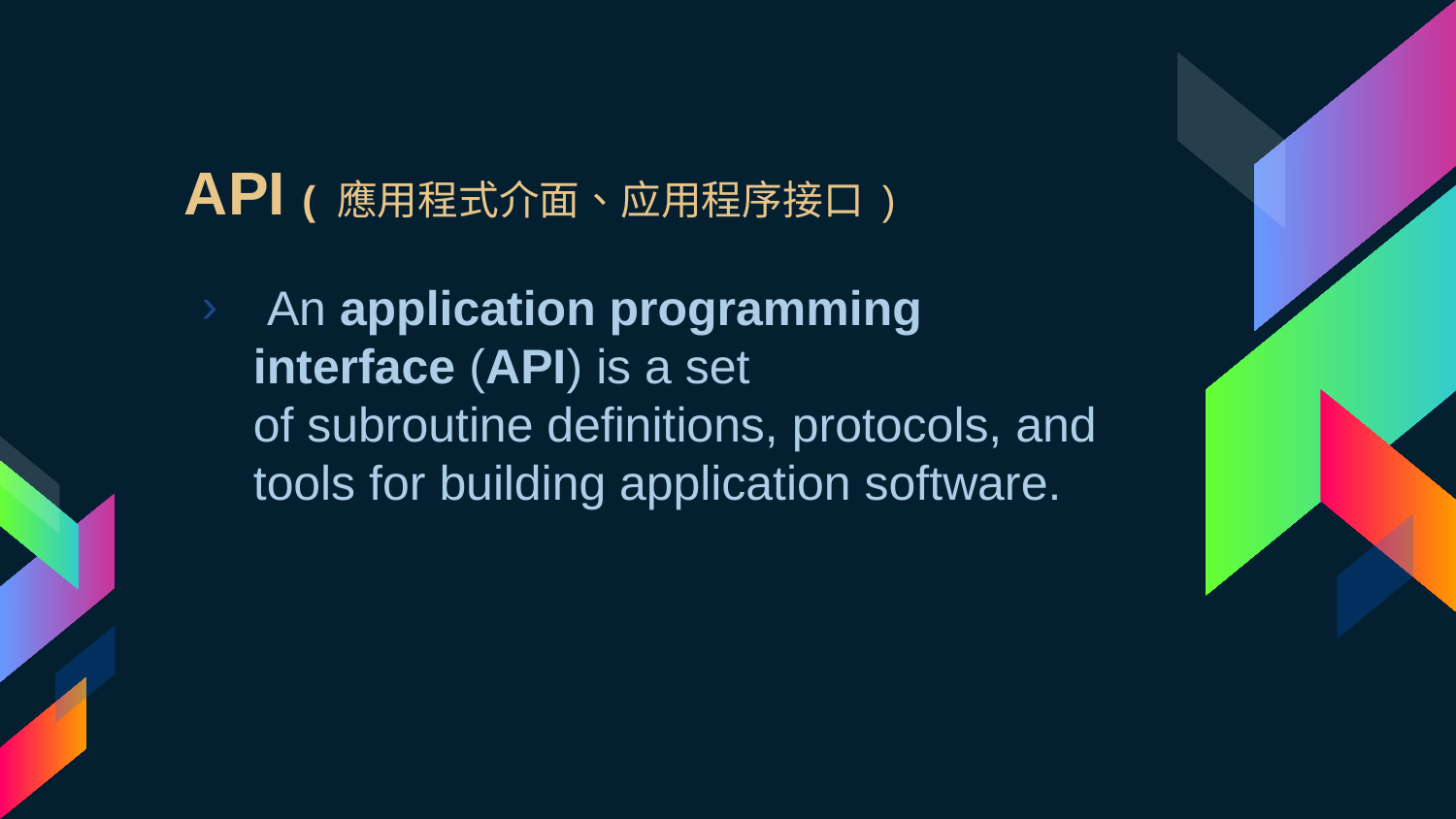

# API ( 應用程式介面、应用程序接口 )
 An application programming interface (API) is a set of subroutine definitions, protocols, and tools for building application software.